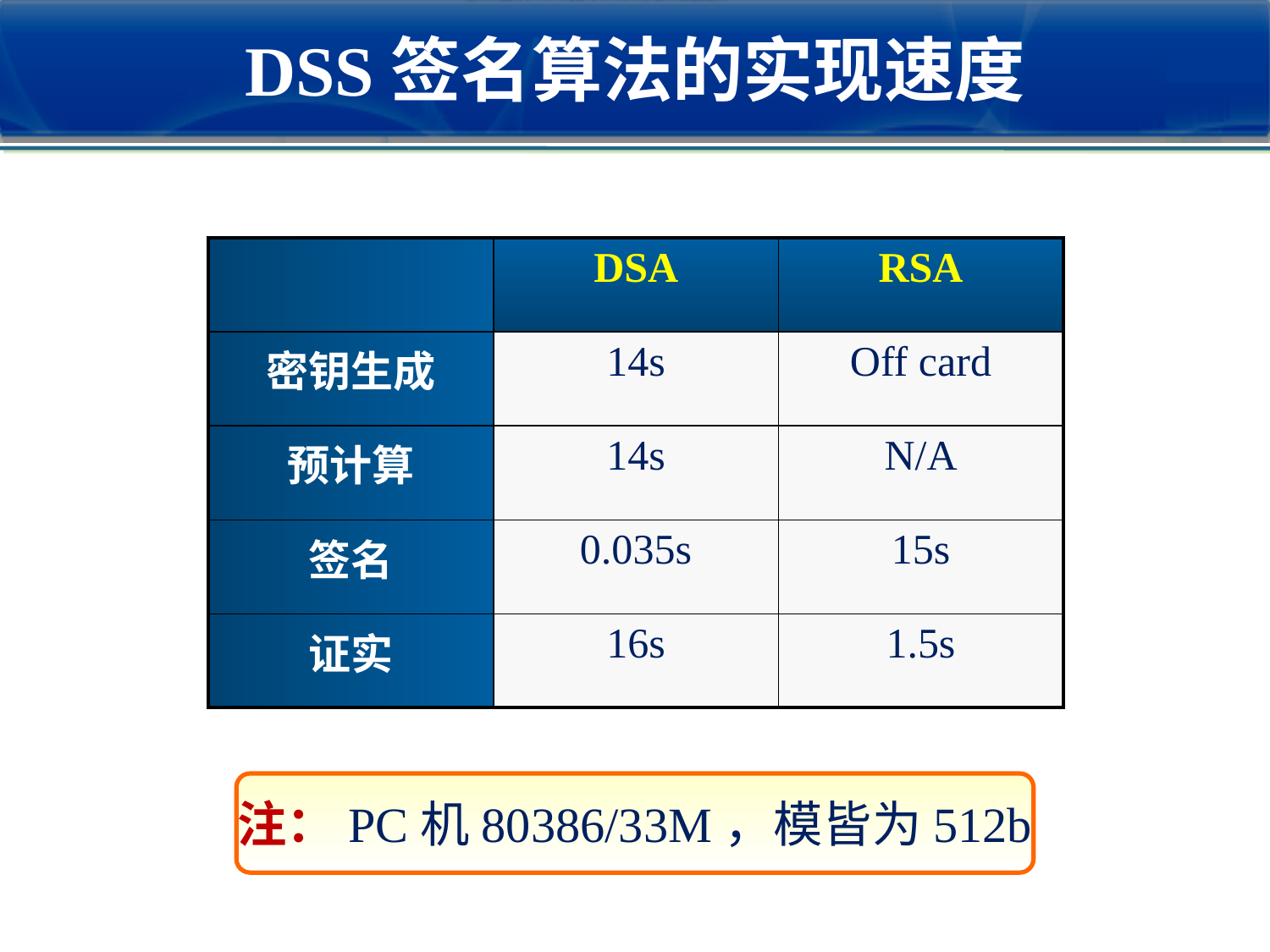

# DSS签名算法的实现速度
|  | DSA | RSA |
| --- | --- | --- |
| 密钥生成 | 14s | Off card |
| 预计算 | 14s | N/A |
| 签名 | 0.035s | 15s |
| 证实 | 16s | 1.5s |
注：PC机80386/33M，模皆为512b